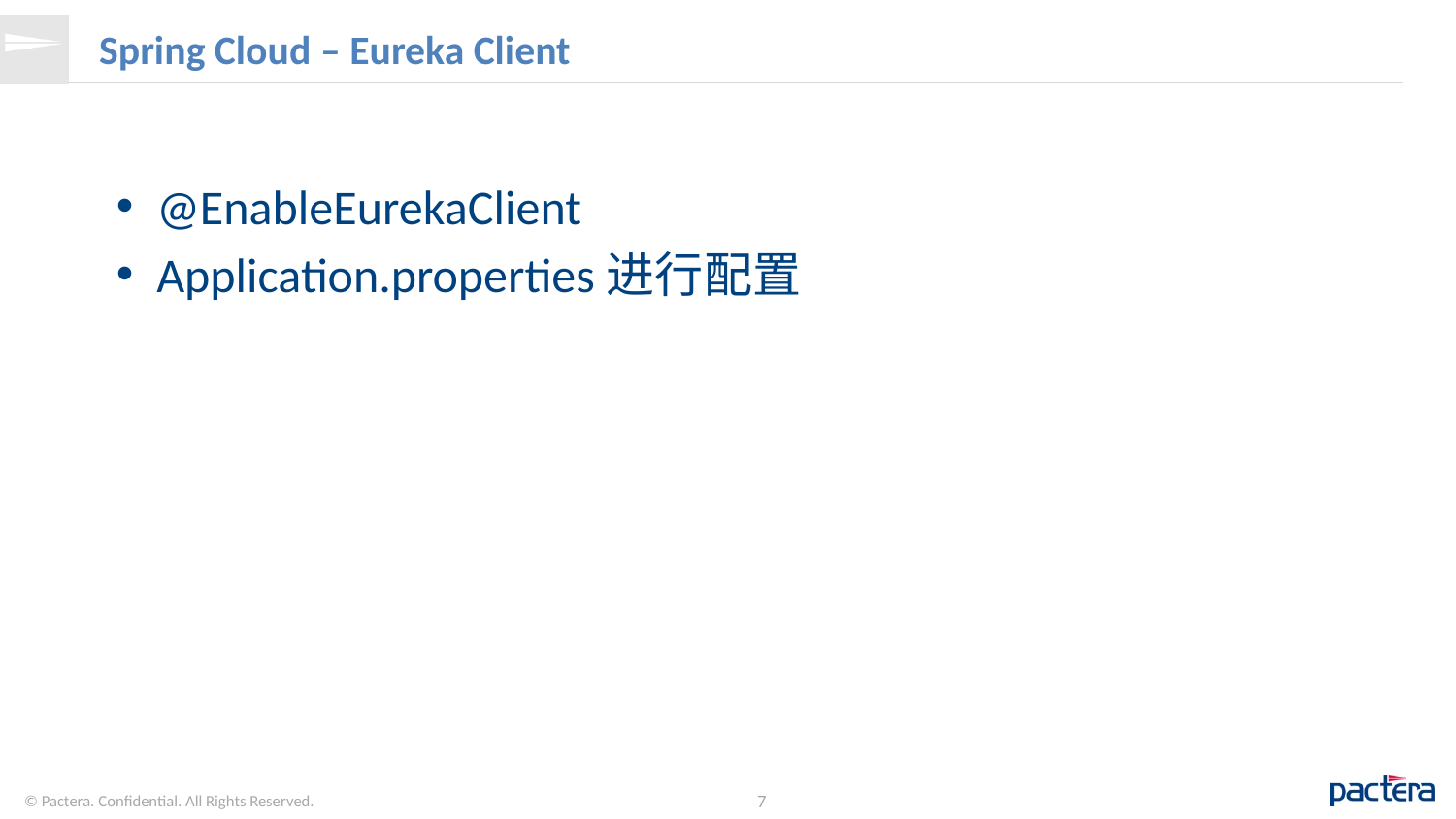

# Spring Cloud – Eureka Client
@EnableEurekaClient
Application.properties进行配置
© Pactera. Confidential. All Rights Reserved.
7